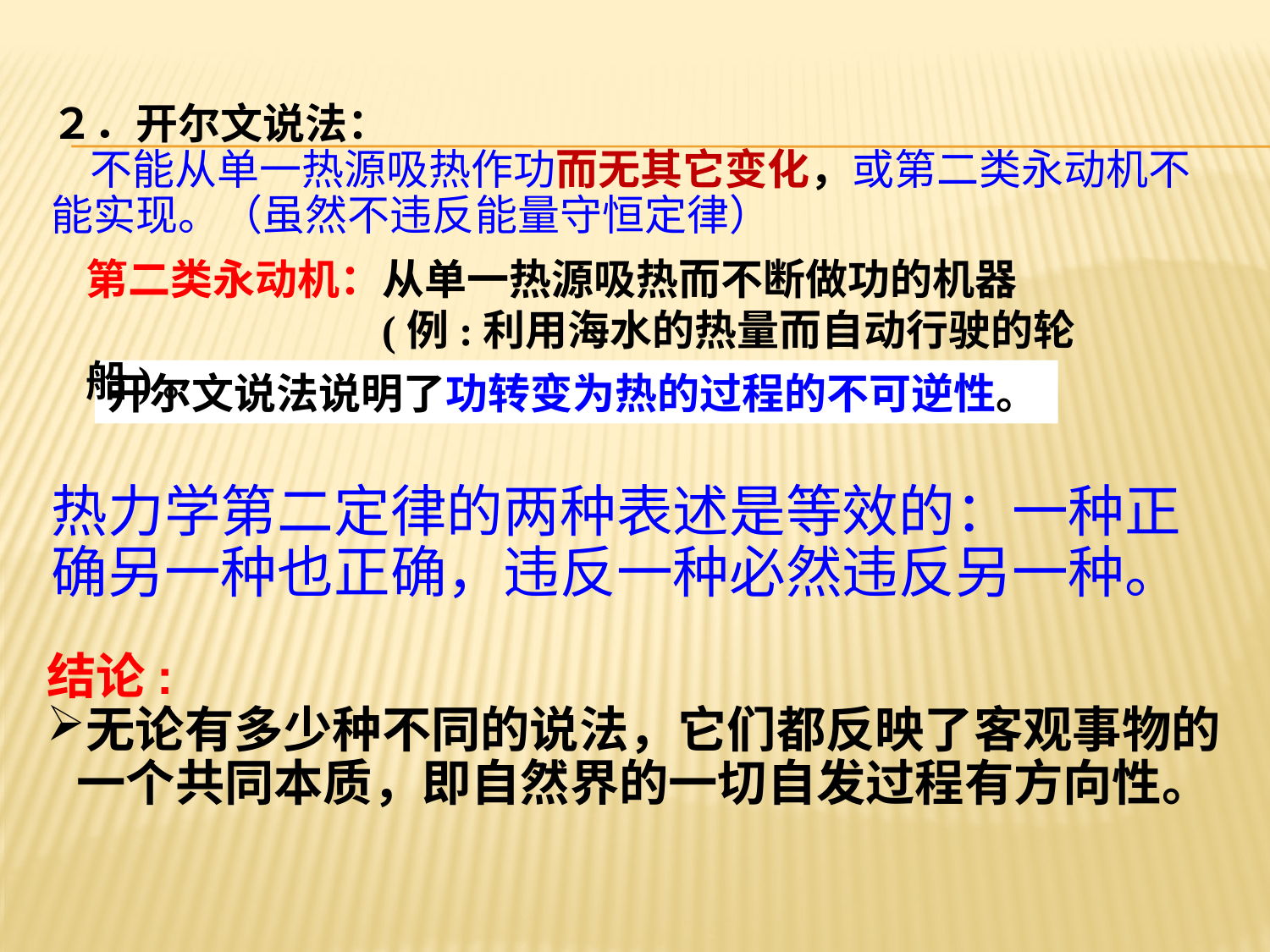

２．开尔文说法：
   不能从单一热源吸热作功而无其它变化，或第二类永动机不能实现。（虽然不违反能量守恒定律）

热力学第二定律的两种表述是等效的：一种正确另一种也正确，违反一种必然违反另一种。
第二类永动机：从单一热源吸热而不断做功的机器
                            (例:利用海水的热量而自动行驶的轮船)。
开尔文说法说明了功转变为热的过程的不可逆性。
结论:
无论有多少种不同的说法，它们都反映了客观事物的一个共同本质，即自然界的一切自发过程有方向性。